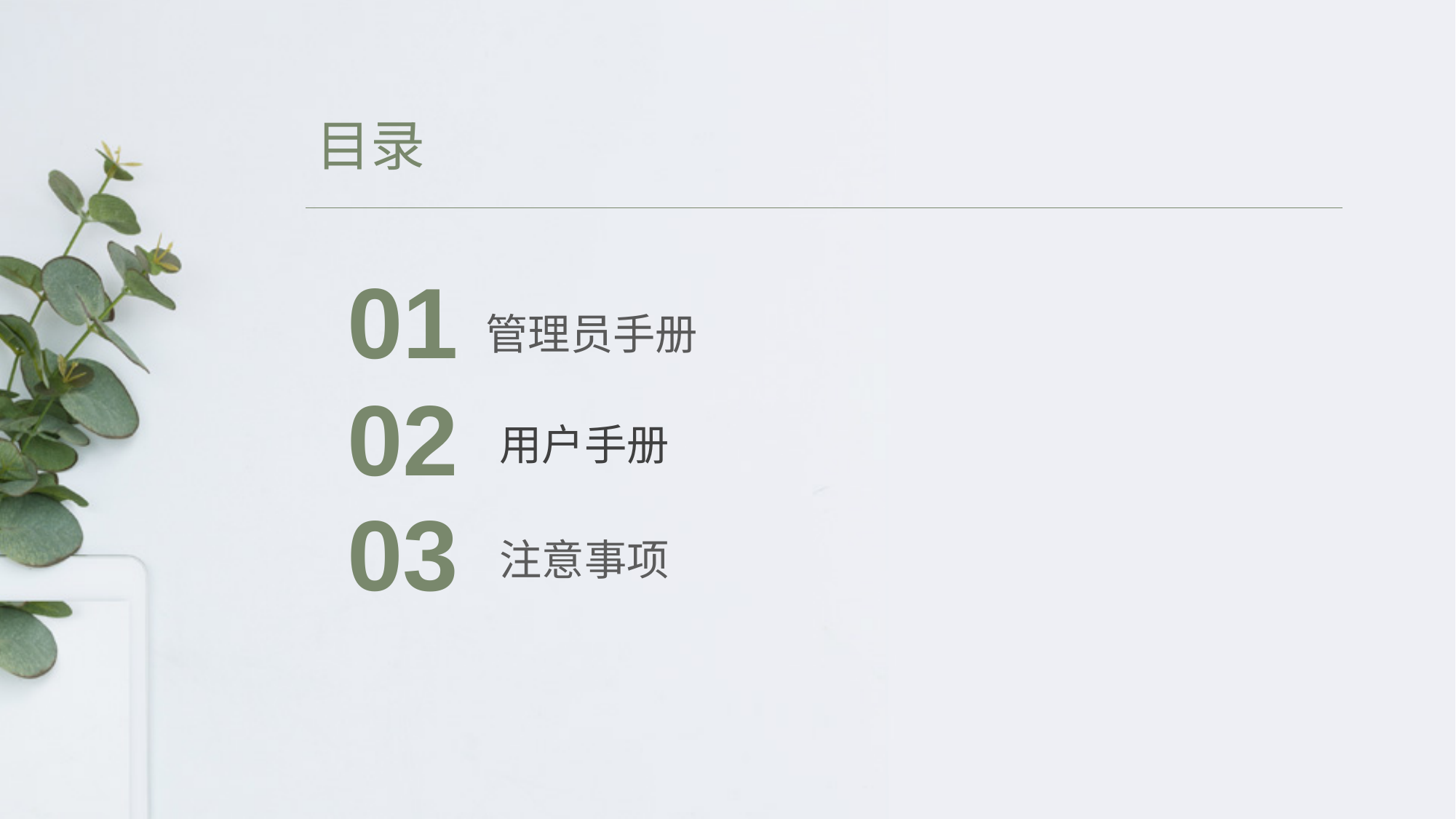

目录
01
管理员手册
02
用户手册
03
注意事项